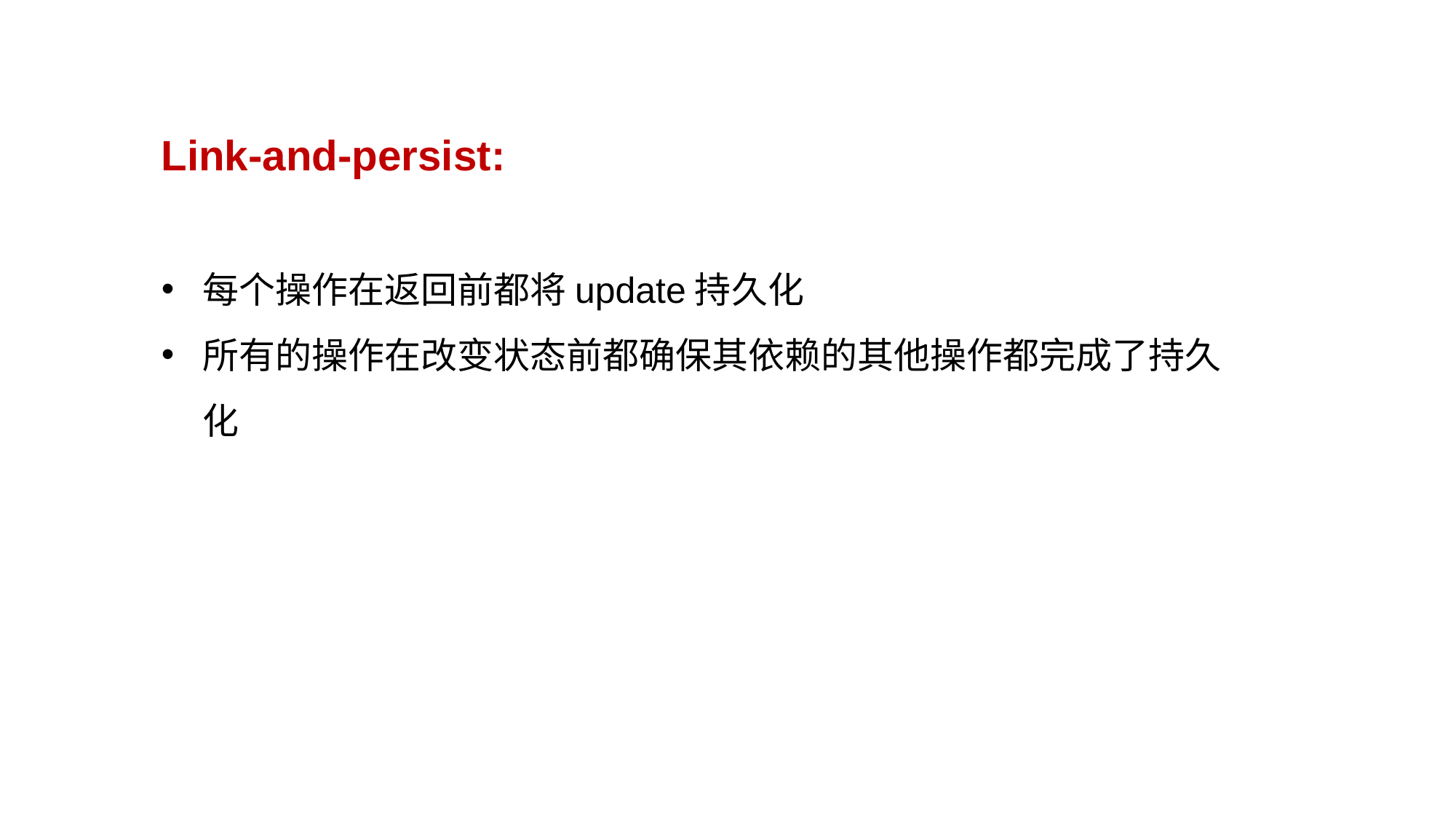

Link-and-persist:

每个操作在返回前都将update持久化
所有的操作在改变状态前都确保其依赖的其他操作都完成了持久化